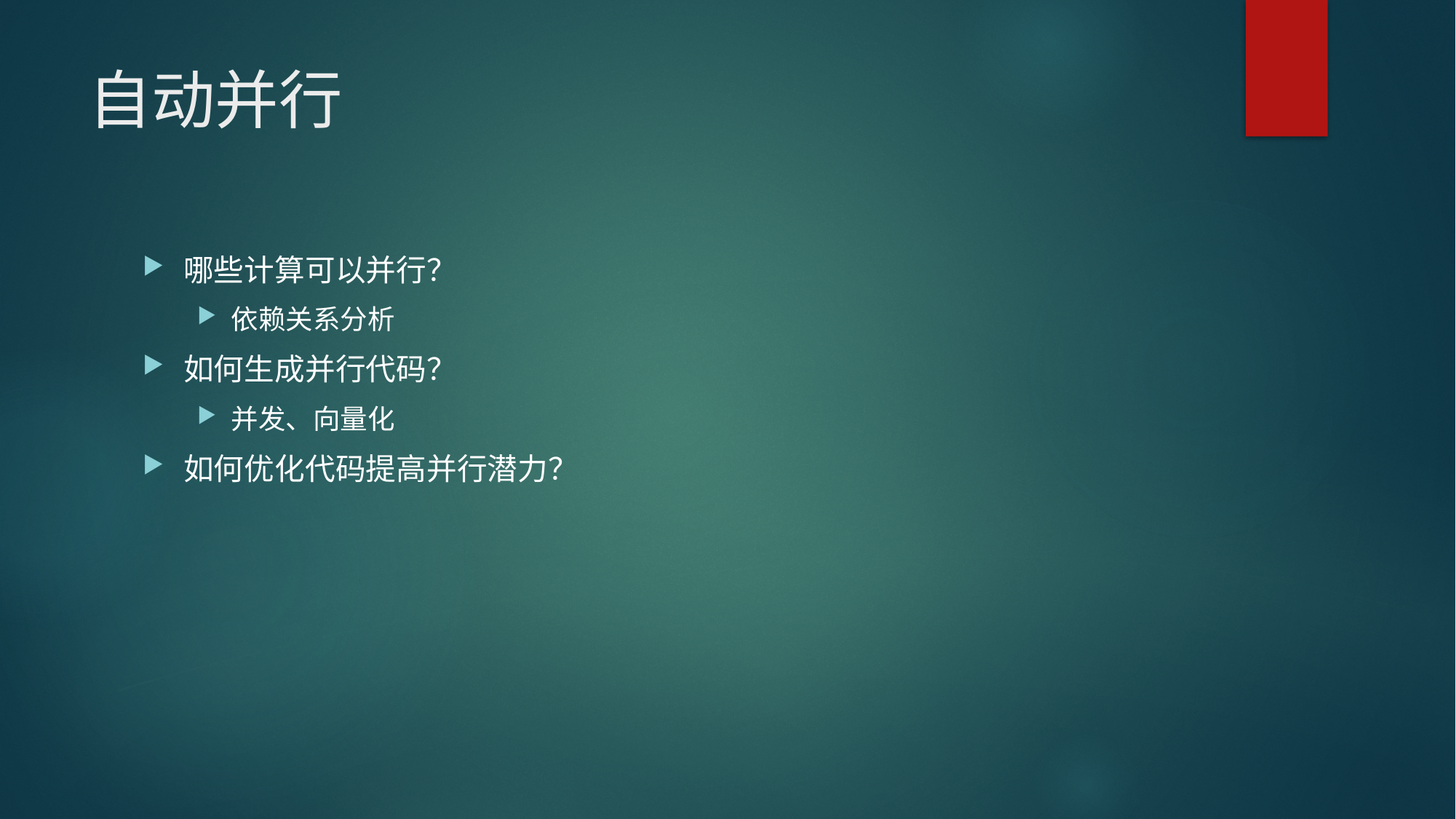

# 自动并行
哪些计算可以并行？
依赖关系分析
如何生成并行代码？
并发、向量化
如何优化代码提高并行潜力？